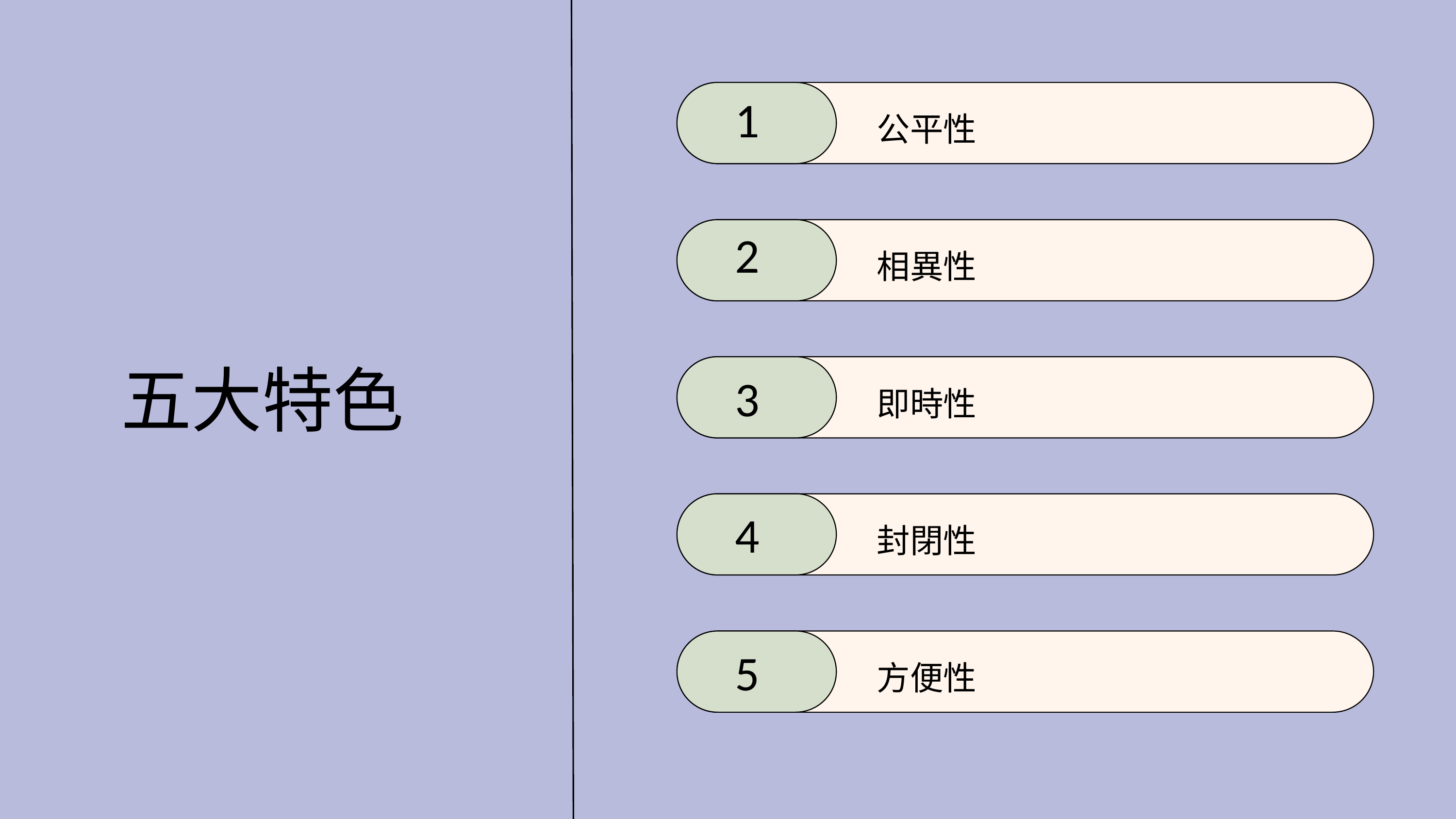

公平性

相異性

即時性

封閉性

方便性
1
2
五大特色
3
4
5